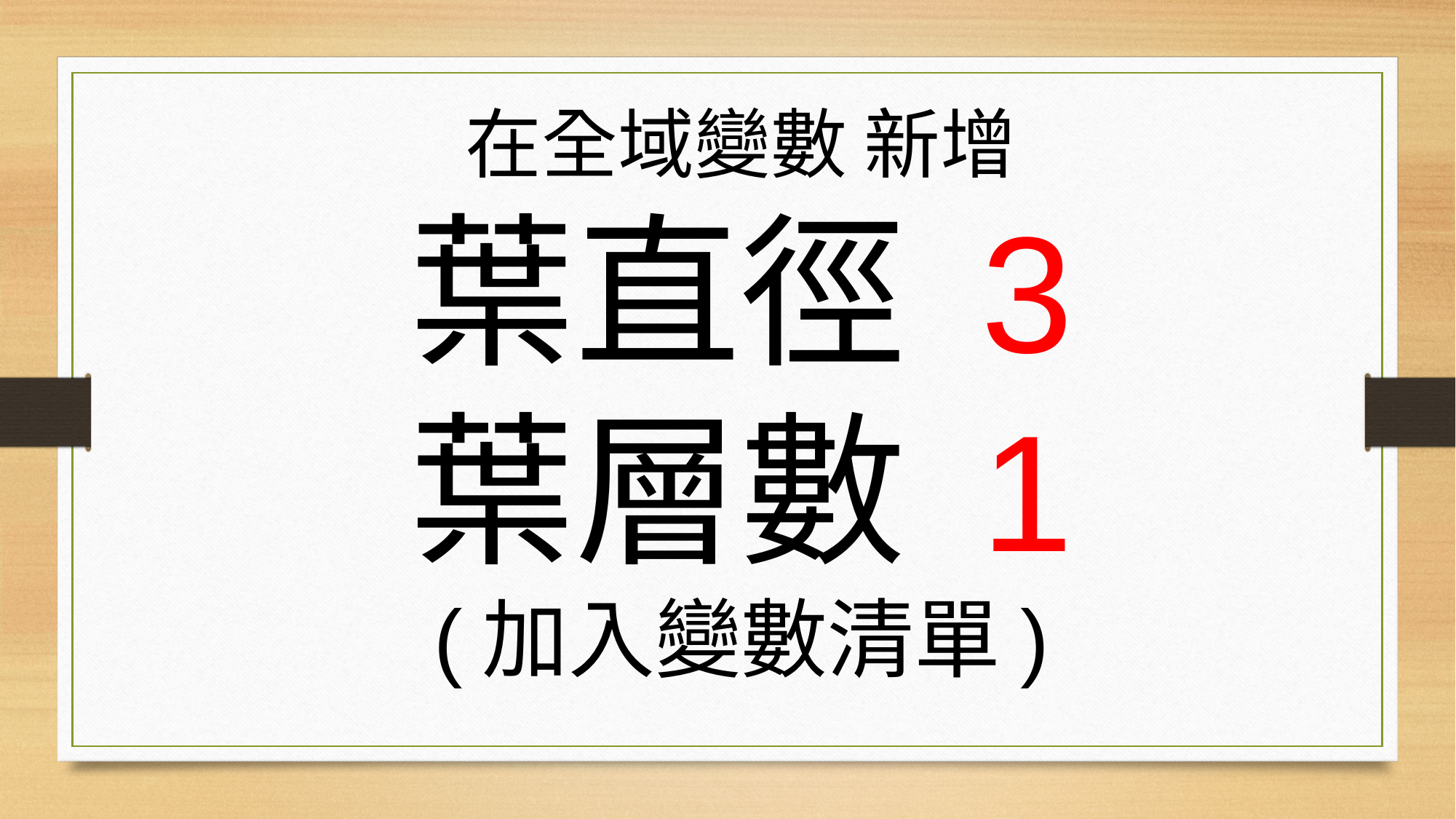

# 在全域變數 新增 葉直徑 3 葉層數 1 (加入變數清單)